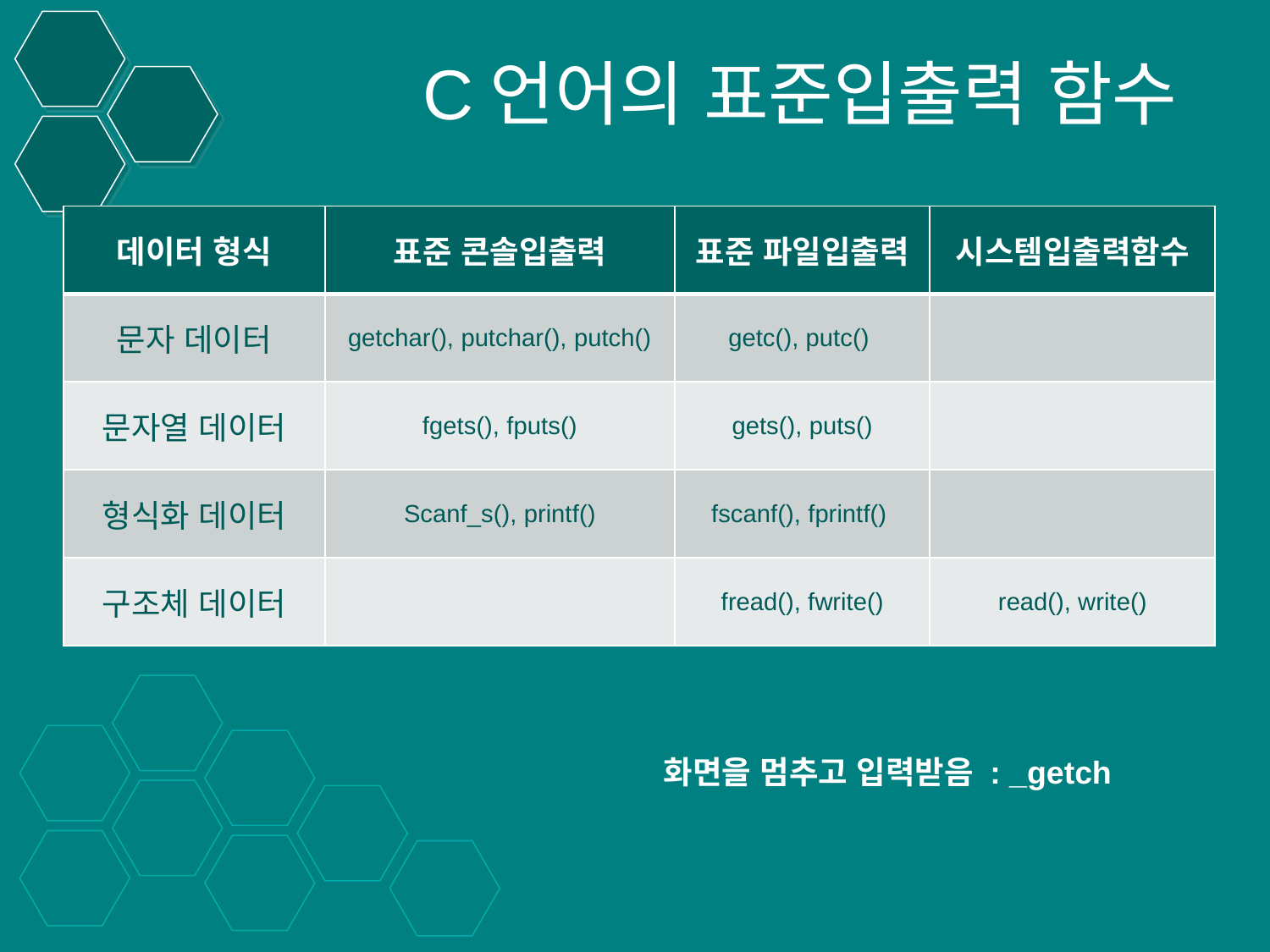

# C언어의 표준입출력 함수
| 데이터 형식 | 표준 콘솔입출력 | 표준 파일입출력 | 시스템입출력함수 |
| --- | --- | --- | --- |
| 문자 데이터 | getchar(), putchar(), putch() | getc(), putc() |  |
| 문자열 데이터 | fgets(), fputs() | gets(), puts() |  |
| 형식화 데이터 | Scanf\_s(), printf() | fscanf(), fprintf() |  |
| 구조체 데이터 |  | fread(), fwrite() | read(), write() |
화면을 멈추고 입력받음 : _getch